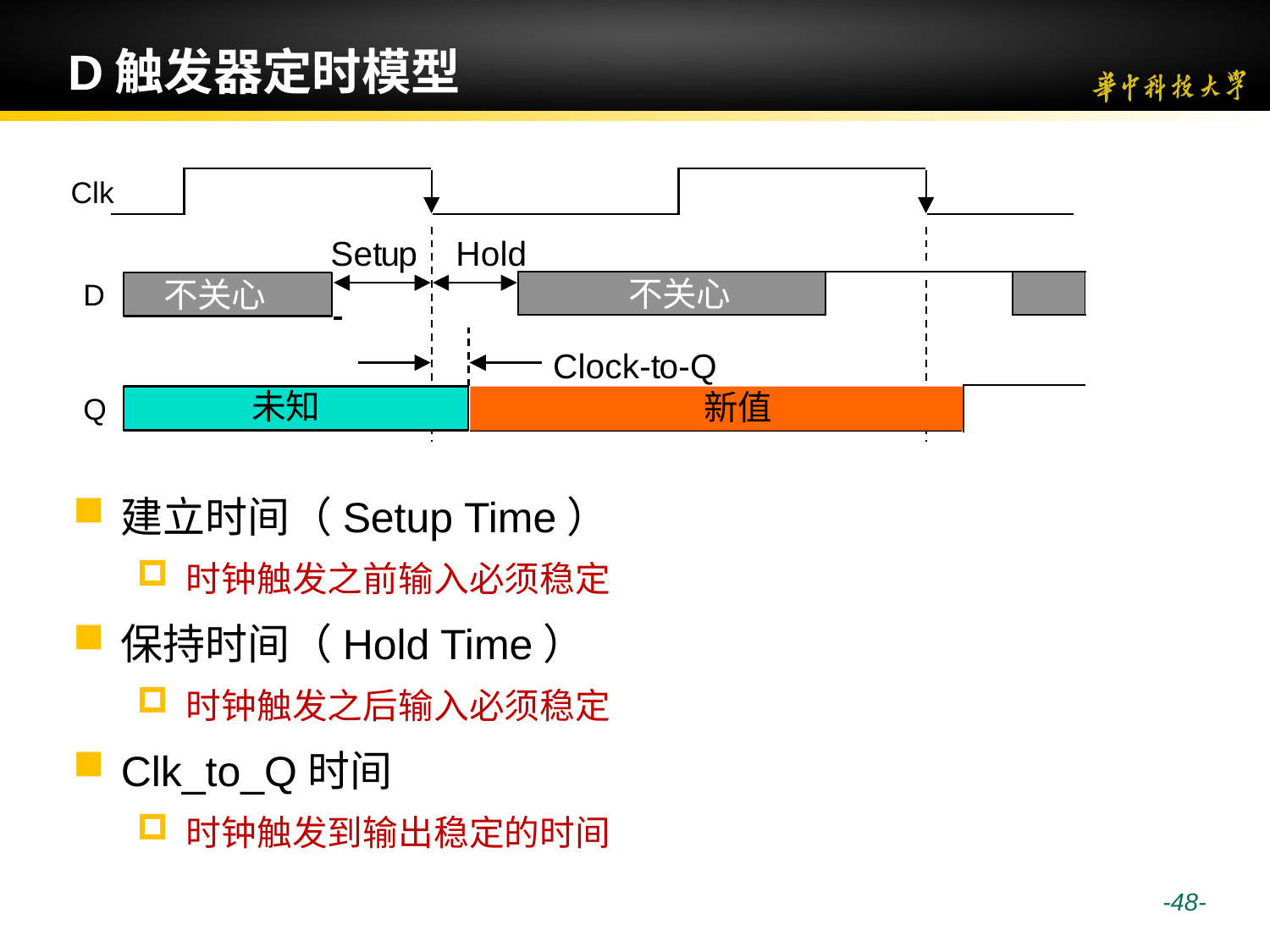

# D触发器定时模型

Clk

Setup	Hold

|  |  |  |
| --- | --- | --- |

不关心

不关心
D

Clock-to-Q

未知

新值

Q

建立时间（Setup Time）
时钟触发之前输入必须稳定
保持时间（Hold Time）
时钟触发之后输入必须稳定
Clk_to_Q时间
时钟触发到输出稳定的时间
 -48-